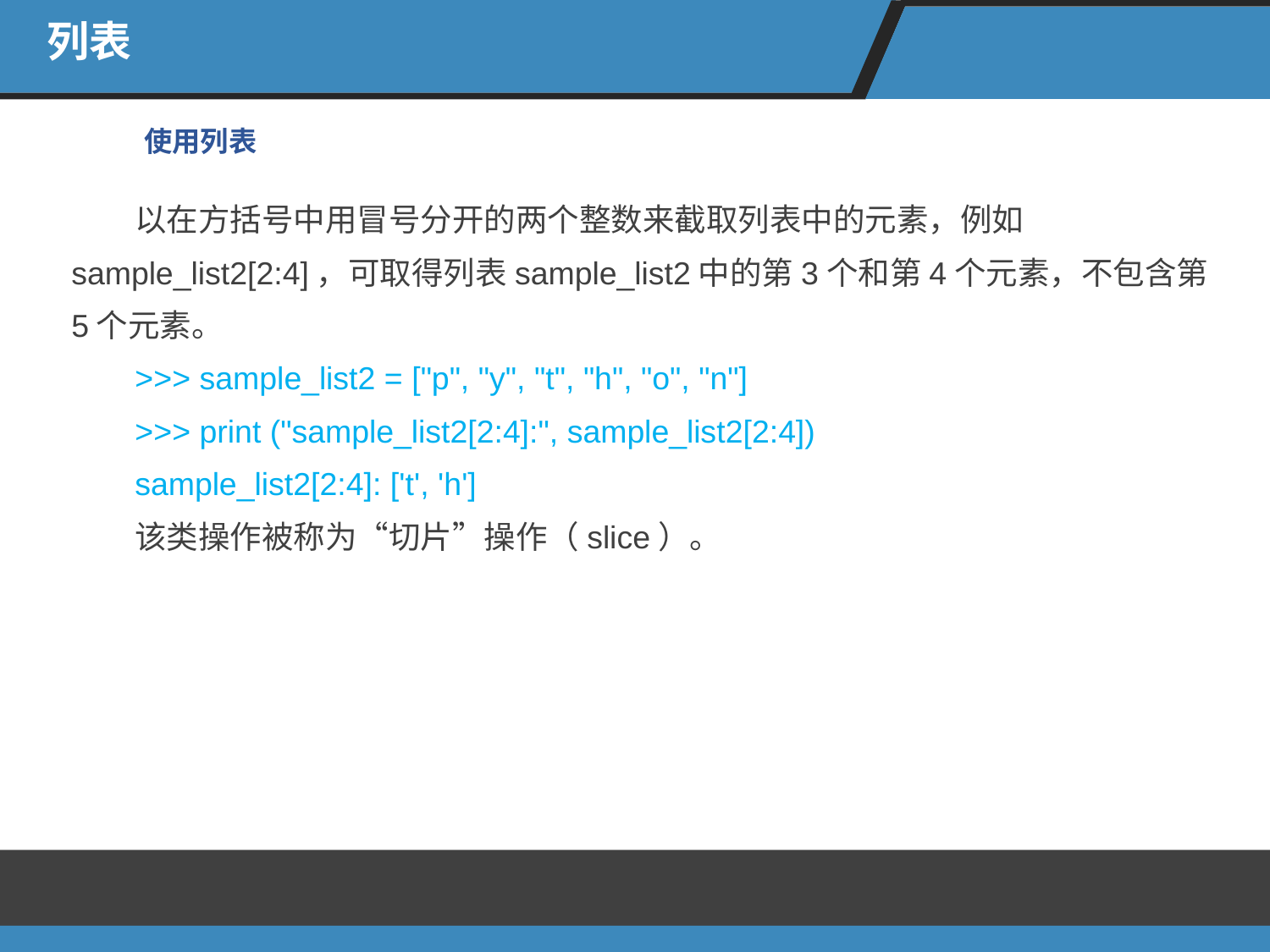

列表
使用列表

以在方括号中用冒号分开的两个整数来截取列表中的元素，例如sample_list2[2:4]，可取得列表sample_list2中的第3个和第4个元素，不包含第5个元素。
>>> sample_list2 = ["p", "y", "t", "h", "o", "n"]
>>> print ("sample_list2[2:4]:", sample_list2[2:4])
sample_list2[2:4]: ['t', 'h']
该类操作被称为“切片”操作（slice）。